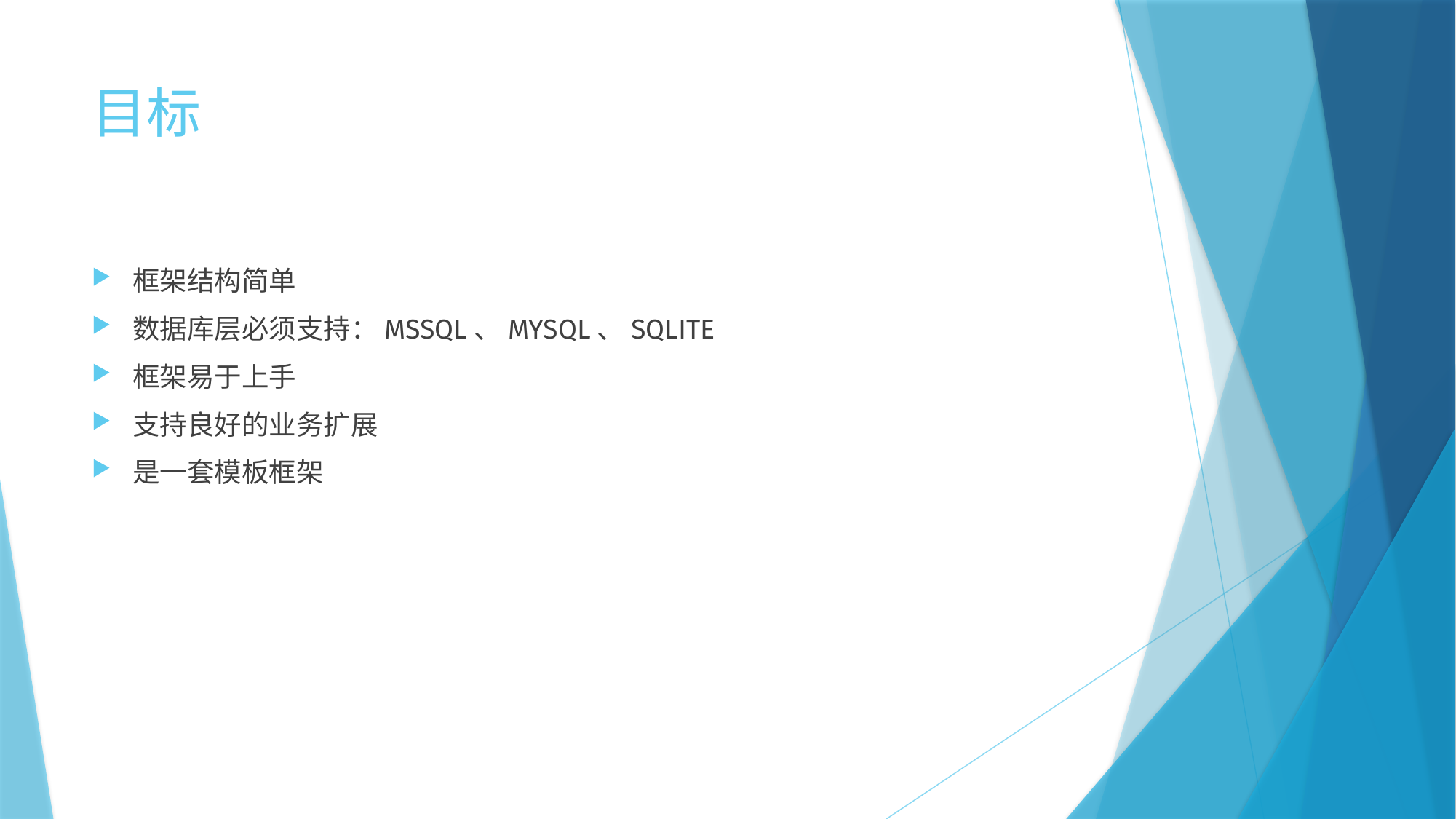

# 目标
框架结构简单
数据库层必须支持：MSSQL、MYSQL、SQLITE
框架易于上手
支持良好的业务扩展
是一套模板框架